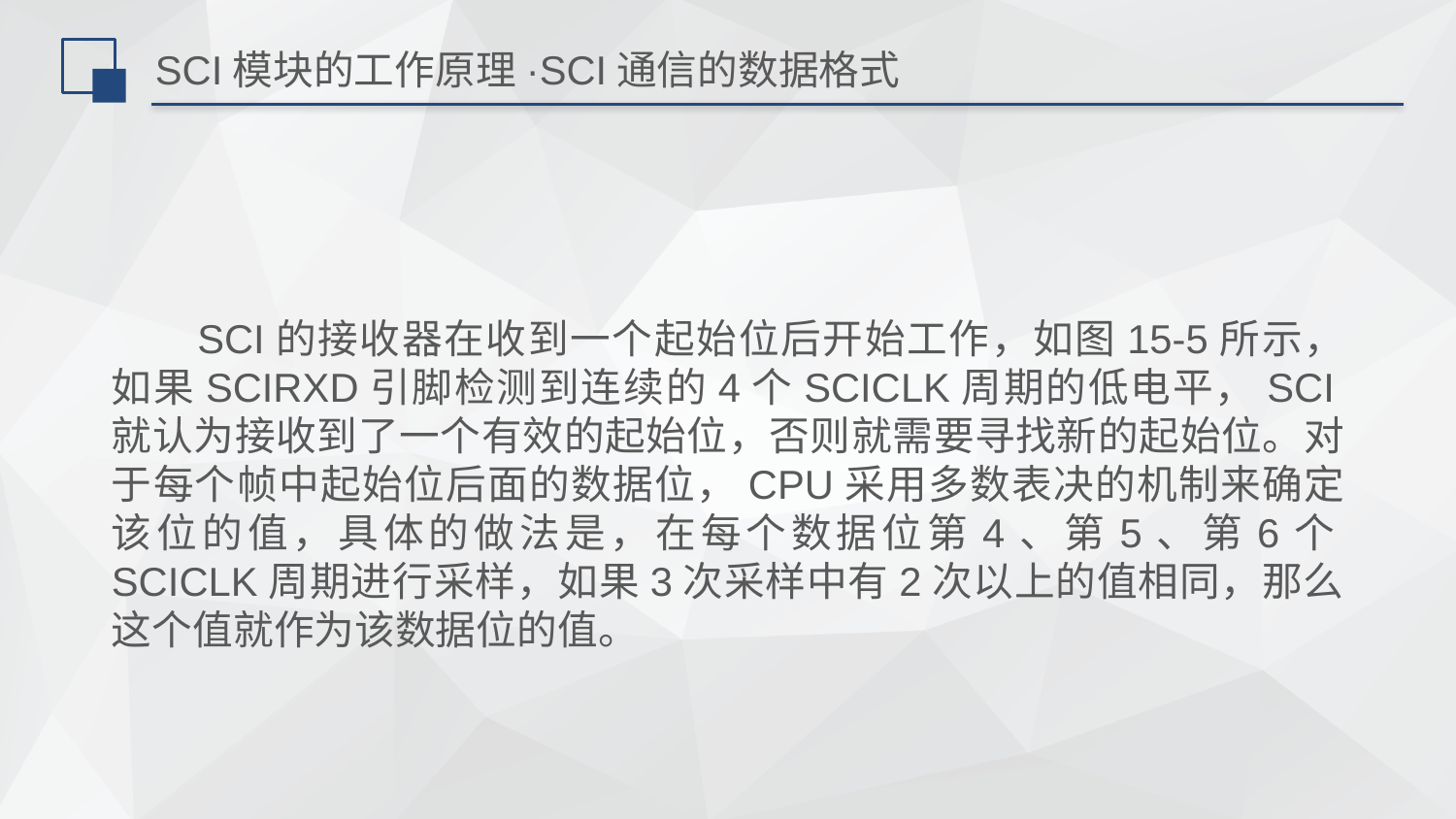

# SCI模块的工作原理·SCI通信的数据格式
SCI的接收器在收到一个起始位后开始工作，如图15-5所示，如果SCIRXD引脚检测到连续的4个SCICLK周期的低电平，SCI就认为接收到了一个有效的起始位，否则就需要寻找新的起始位。对于每个帧中起始位后面的数据位，CPU采用多数表决的机制来确定该位的值，具体的做法是，在每个数据位第4、第5、第6个SCICLK周期进行采样，如果3次采样中有2次以上的值相同，那么这个值就作为该数据位的值。